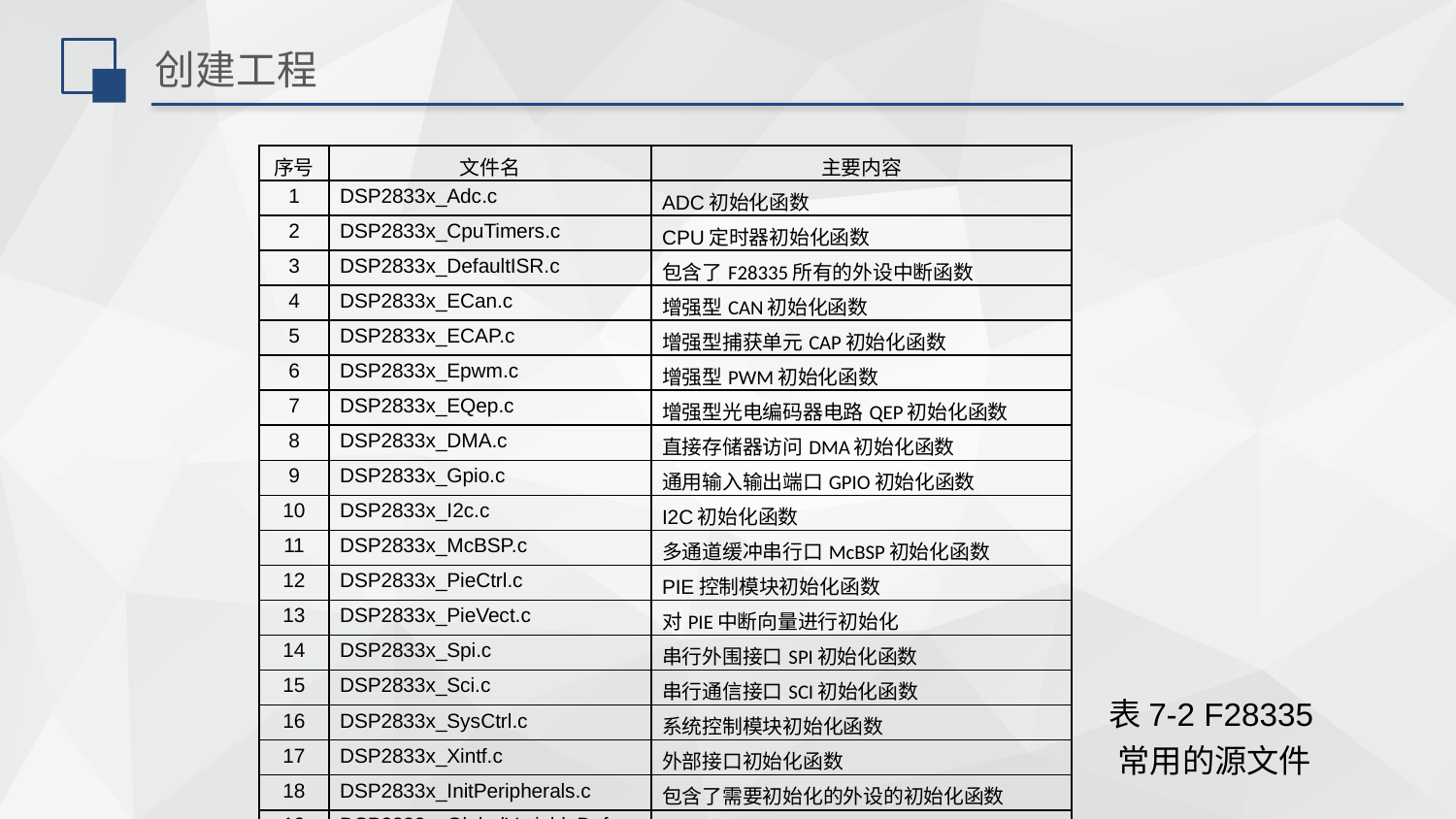

# 创建工程
| 序号 | 文件名 | 主要内容 |
| --- | --- | --- |
| 1 | DSP2833x\_Adc.c | ADC初始化函数 |
| 2 | DSP2833x\_CpuTimers.c | CPU定时器初始化函数 |
| 3 | DSP2833x\_DefaultISR.c | 包含了F28335所有的外设中断函数 |
| 4 | DSP2833x\_ECan.c | 增强型CAN初始化函数 |
| 5 | DSP2833x\_ECAP.c | 增强型捕获单元CAP初始化函数 |
| 6 | DSP2833x\_Epwm.c | 增强型PWM初始化函数 |
| 7 | DSP2833x\_EQep.c | 增强型光电编码器电路QEP初始化函数 |
| 8 | DSP2833x\_DMA.c | 直接存储器访问DMA初始化函数 |
| 9 | DSP2833x\_Gpio.c | 通用输入输出端口GPIO初始化函数 |
| 10 | DSP2833x\_I2c.c | I2C初始化函数 |
| 11 | DSP2833x\_McBSP.c | 多通道缓冲串行口McBSP初始化函数 |
| 12 | DSP2833x\_PieCtrl.c | PIE控制模块初始化函数 |
| 13 | DSP2833x\_PieVect.c | 对PIE中断向量进行初始化 |
| 14 | DSP2833x\_Spi.c | 串行外围接口SPI初始化函数 |
| 15 | DSP2833x\_Sci.c | 串行通信接口SCI初始化函数 |
| 16 | DSP2833x\_SysCtrl.c | 系统控制模块初始化函数 |
| 17 | DSP2833x\_Xintf.c | 外部接口初始化函数 |
| 18 | DSP2833x\_InitPeripherals.c | 包含了需要初始化的外设的初始化函数 |
| 19 | DSP2833x\_GlobalVariableDefs.c | 定义了F28335的全局变量和数据段程序 |
| 20 | main.c | 主函数 |
表7-2 F28335常用的源文件